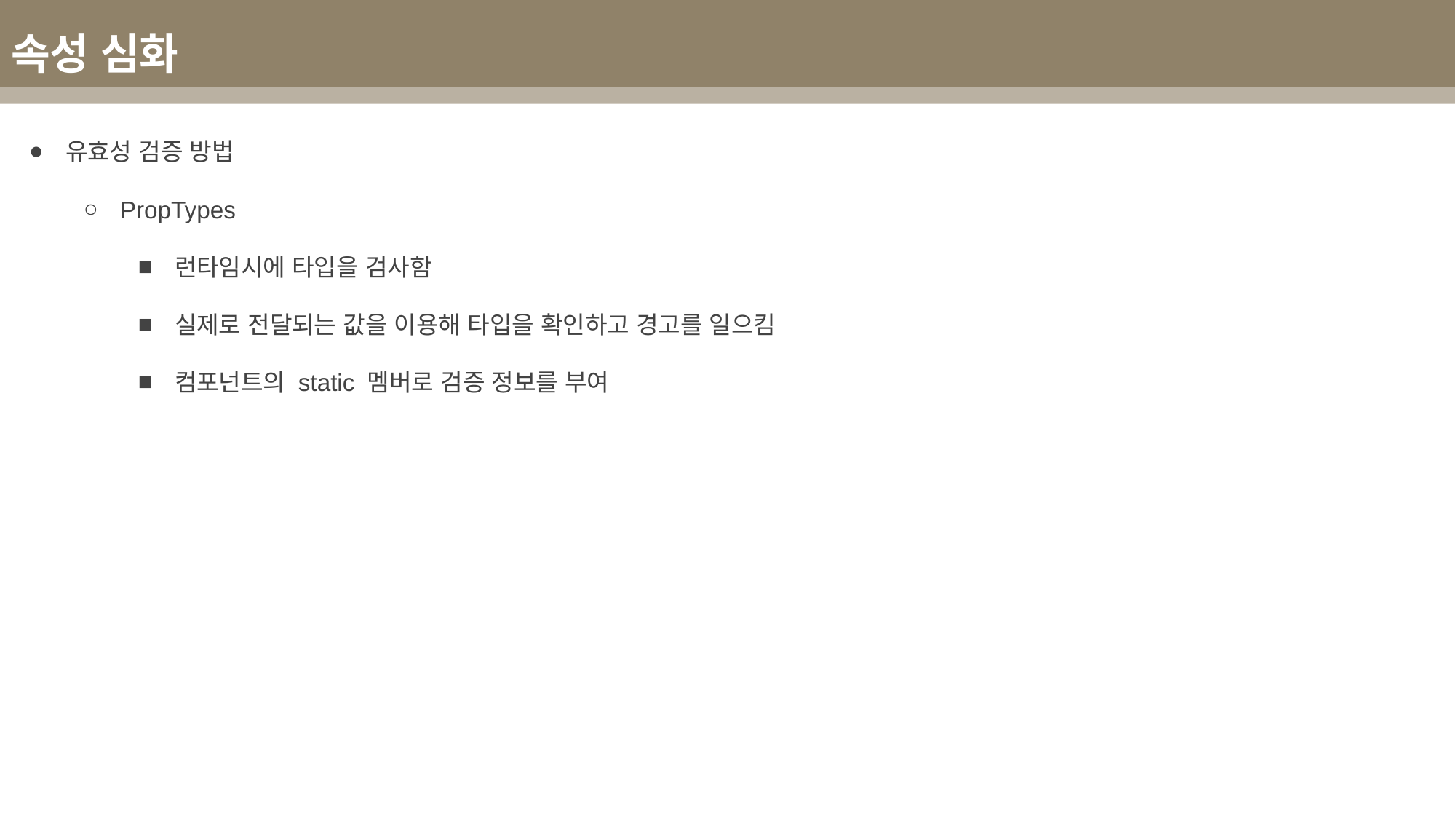

속성 심화
유효성 검증 방법
PropTypes
런타임시에 타입을 검사함
실제로 전달되는 값을 이용해 타입을 확인하고 경고를 일으킴
컴포넌트의 static 멤버로 검증 정보를 부여